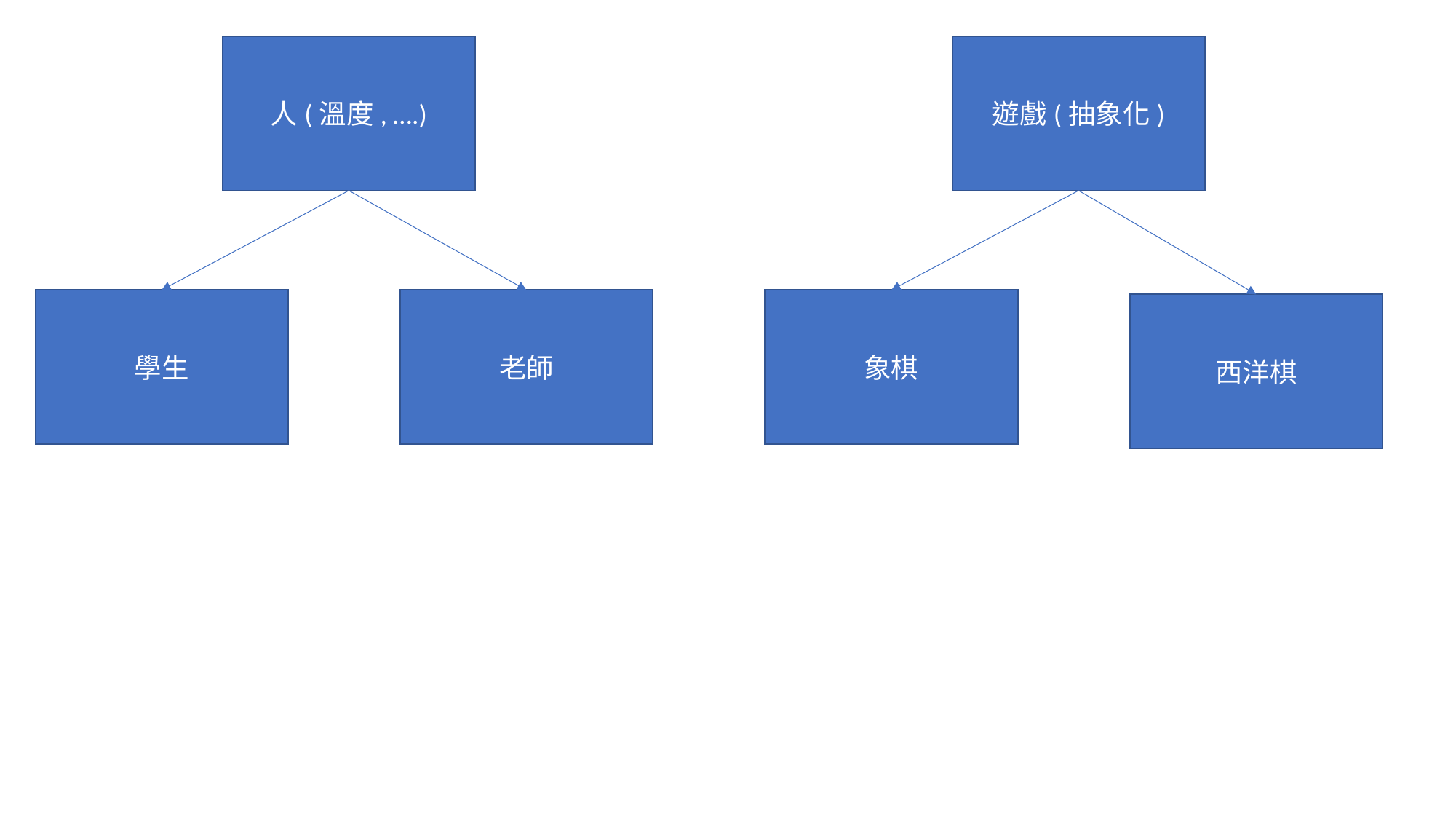

人(溫度, ….)
遊戲(抽象化)
學生
老師
象棋
西洋棋